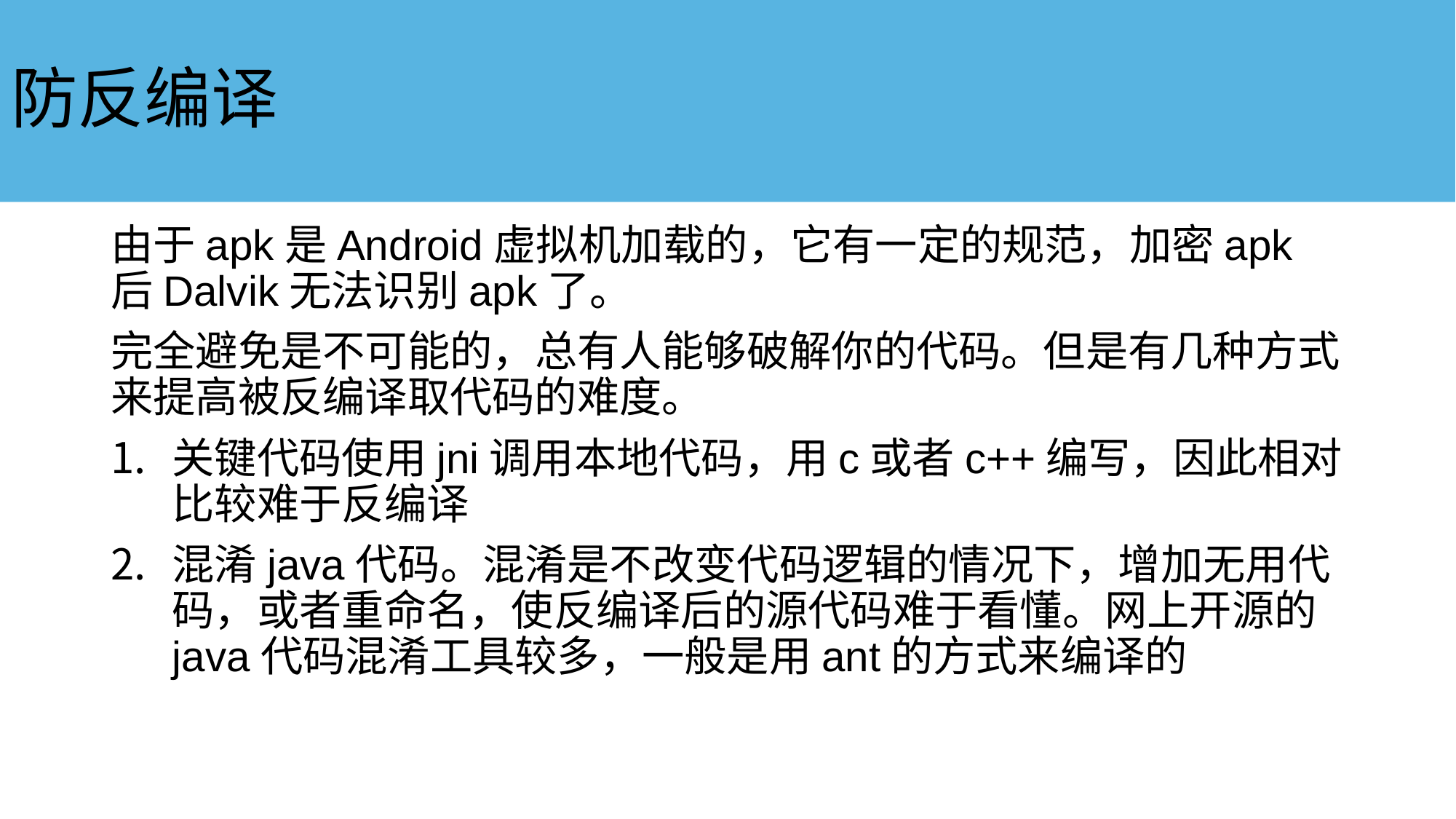

# 防反编译
由于apk是Android虚拟机加载的，它有一定的规范，加密apk后Dalvik无法识别apk了。
完全避免是不可能的，总有人能够破解你的代码。但是有几种方式来提高被反编译取代码的难度。
关键代码使用jni调用本地代码，用c或者c++编写，因此相对比较难于反编译
混淆java代码。混淆是不改变代码逻辑的情况下，增加无用代码，或者重命名，使反编译后的源代码难于看懂。网上开源的java代码混淆工具较多，一般是用ant的方式来编译的